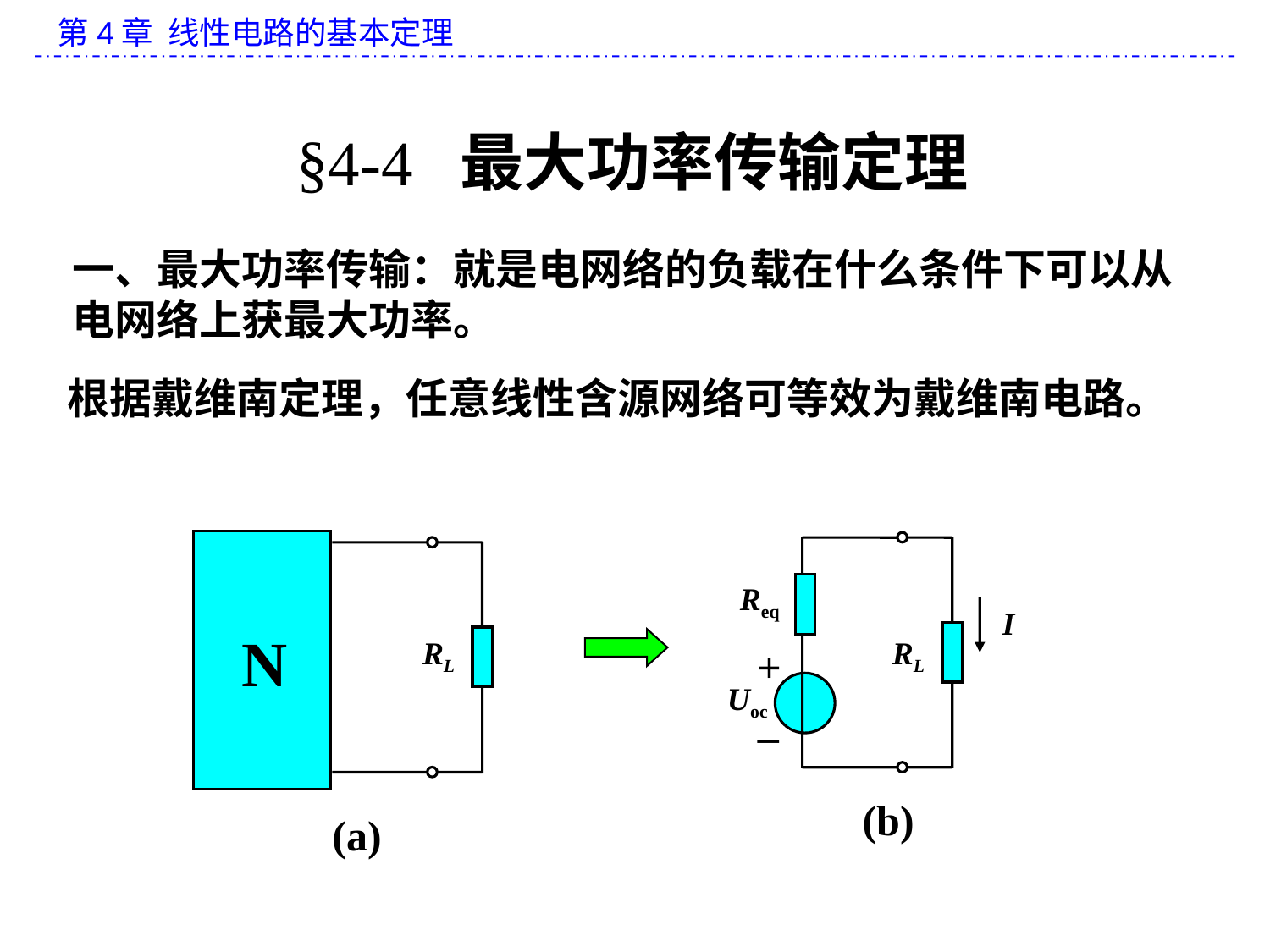

§4-4  最大功率传输定理
一、最大功率传输：就是电网络的负载在什么条件下可以从电网络上获最大功率。
根据戴维南定理，任意线性含源网络可等效为戴维南电路。

N

RL

(a)

Req

I
RL
+

Uoc

_

(b)